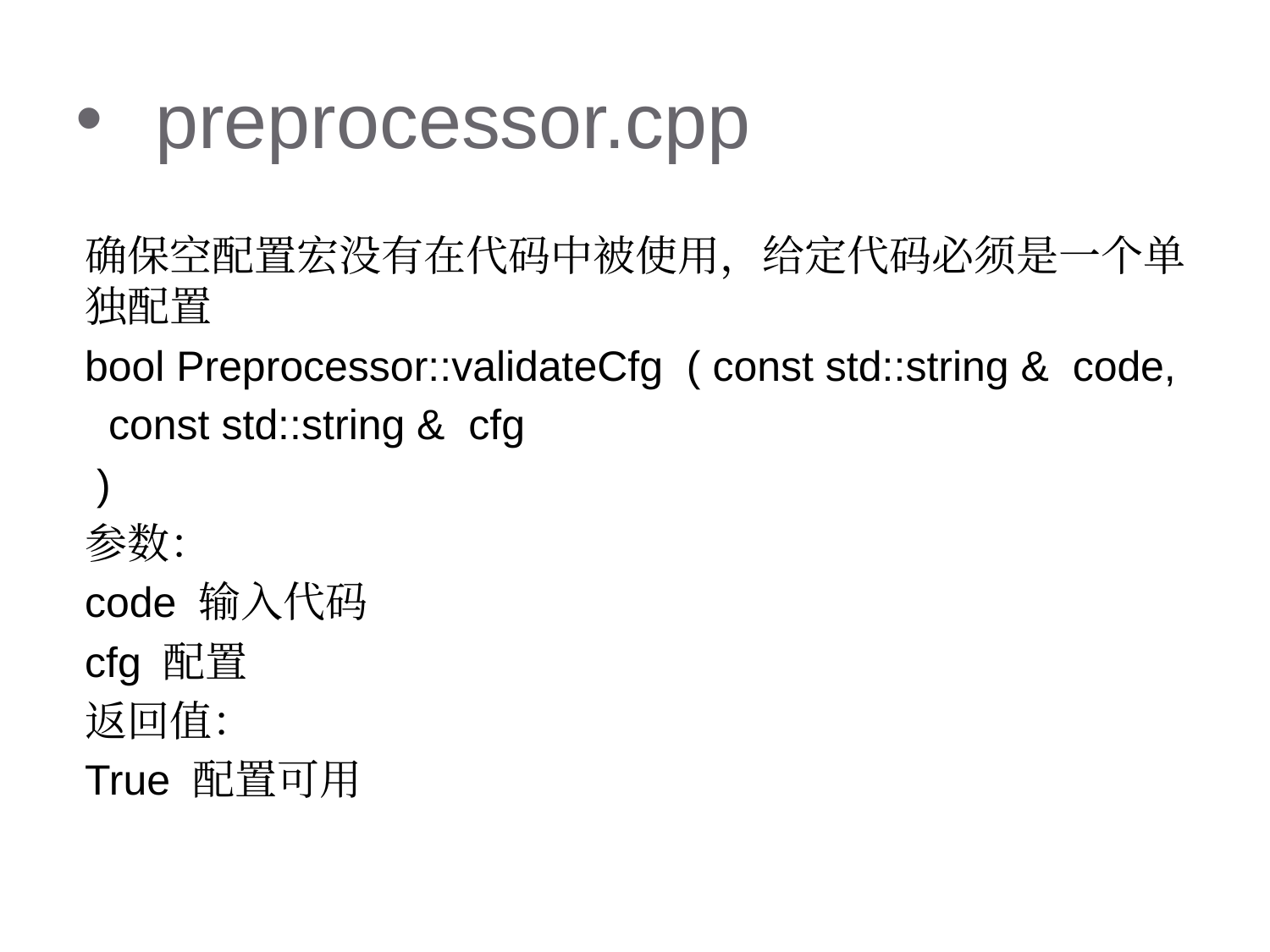

# preprocessor.cpp
确保空配置宏没有在代码中被使用，给定代码必须是一个单独配置
bool Preprocessor::validateCfg  ( const std::string &  code,
  const std::string &  cfg
 )
参数：
code 输入代码
cfg 配置
返回值：
True 配置可用